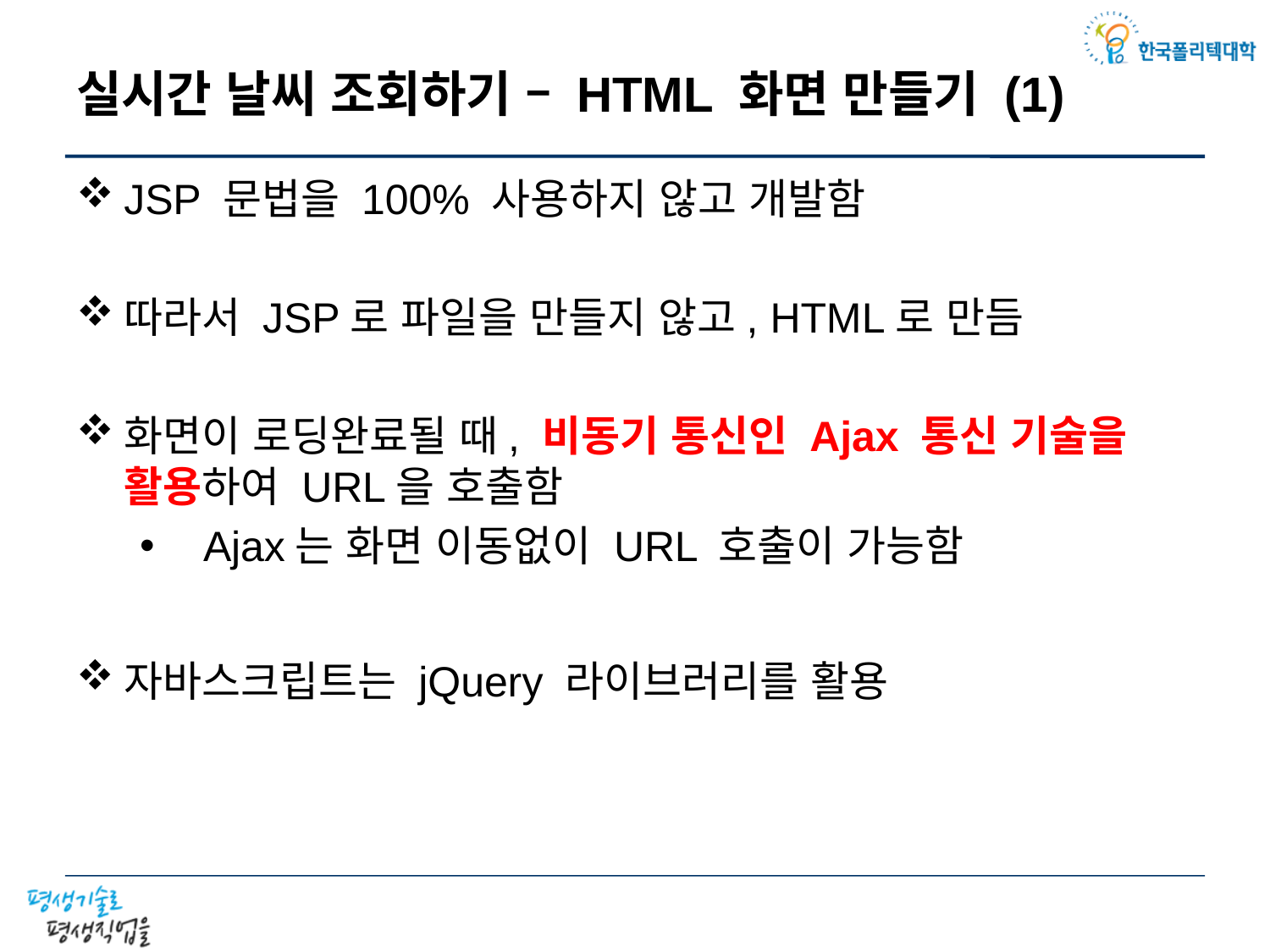

# 실시간 날씨 조회하기 – HTML 화면 만들기 (1)
JSP 문법을 100% 사용하지 않고 개발함

따라서 JSP로 파일을 만들지 않고, HTML로 만듬

화면이 로딩완료될 때, 비동기 통신인 Ajax 통신 기술을 활용하여 URL을 호출함
Ajax는 화면 이동없이 URL 호출이 가능함

자바스크립트는 jQuery 라이브러리를 활용